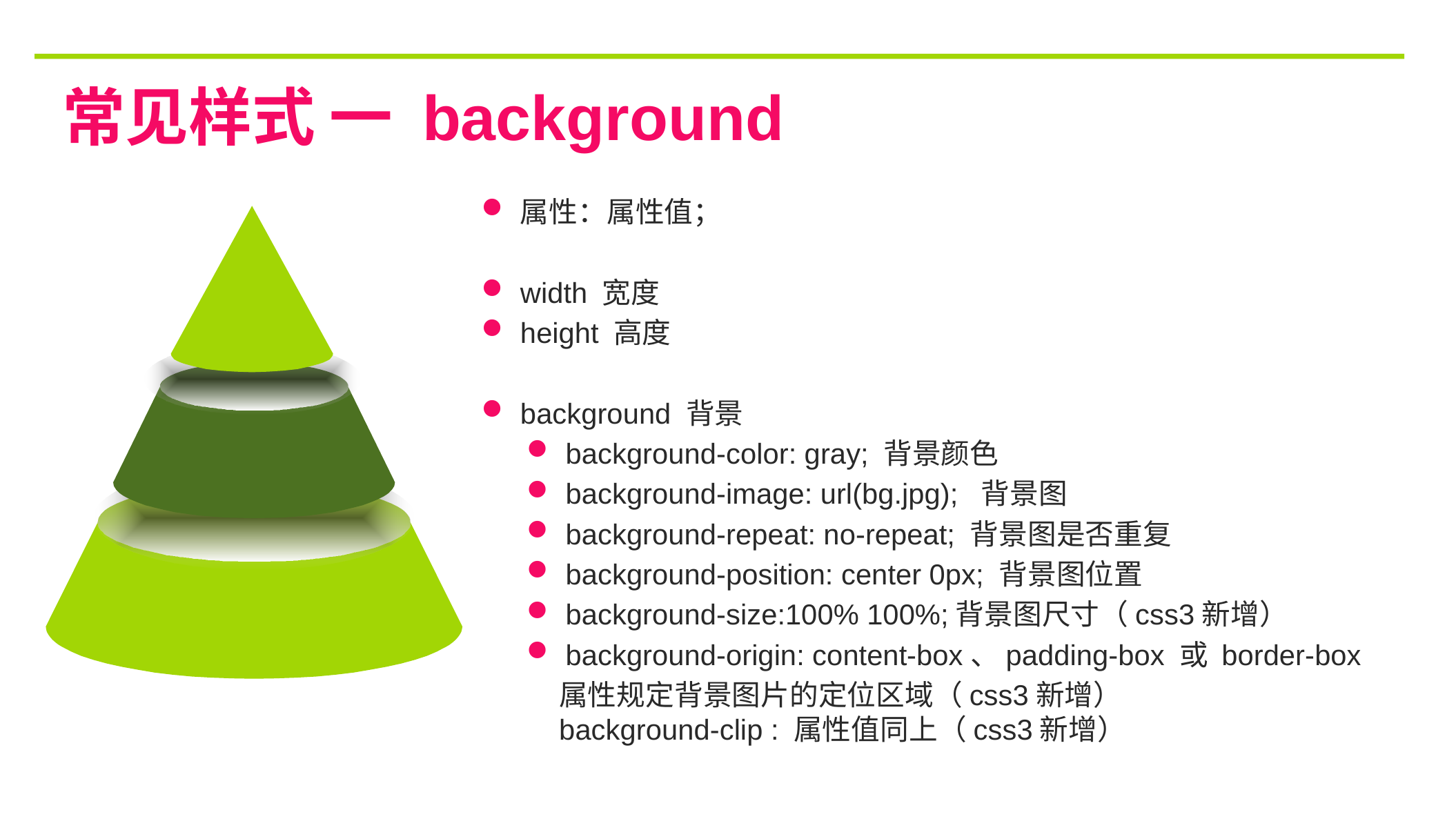

常见样式 一 background
属性：属性值；

width 宽度
height 高度

background 背景
background-color: gray; 背景颜色
background-image: url(bg.jpg);  背景图
background-repeat: no-repeat; 背景图是否重复
background-position: center 0px; 背景图位置
background-size:100% 100%;背景图尺寸（css3新增）
background-origin: content-box、padding-box 或 border-box
    属性规定背景图片的定位区域（css3新增）
    background-clip : 属性值同上（css3新增）